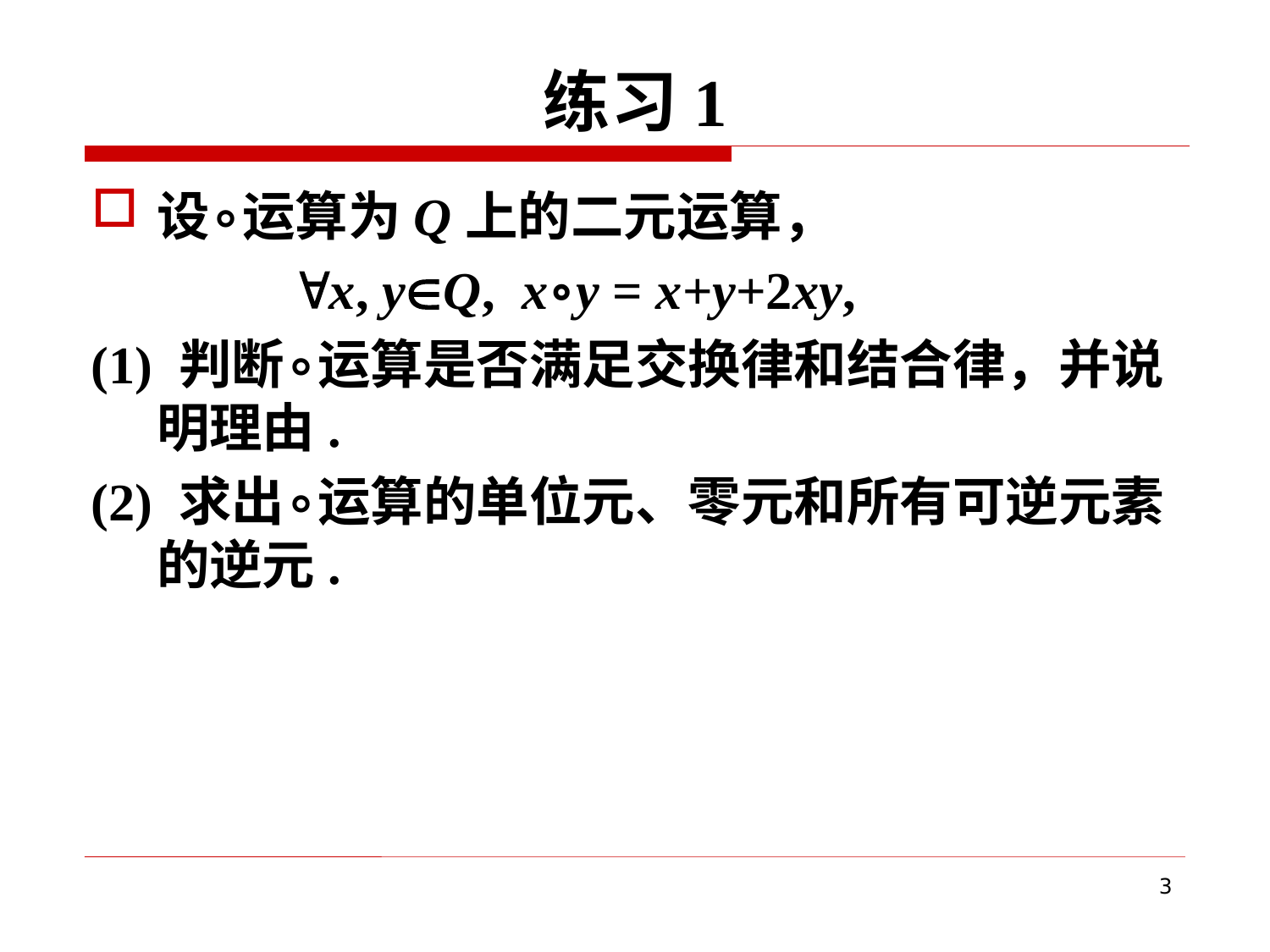

# 练习1
设∘运算为Q上的二元运算，
               ∀x, y∈Q,  x∘y = x+y+2xy,
(1) 判断∘运算是否满足交换律和结合律，并说明理由.
(2) 求出∘运算的单位元、零元和所有可逆元素的逆元.
3